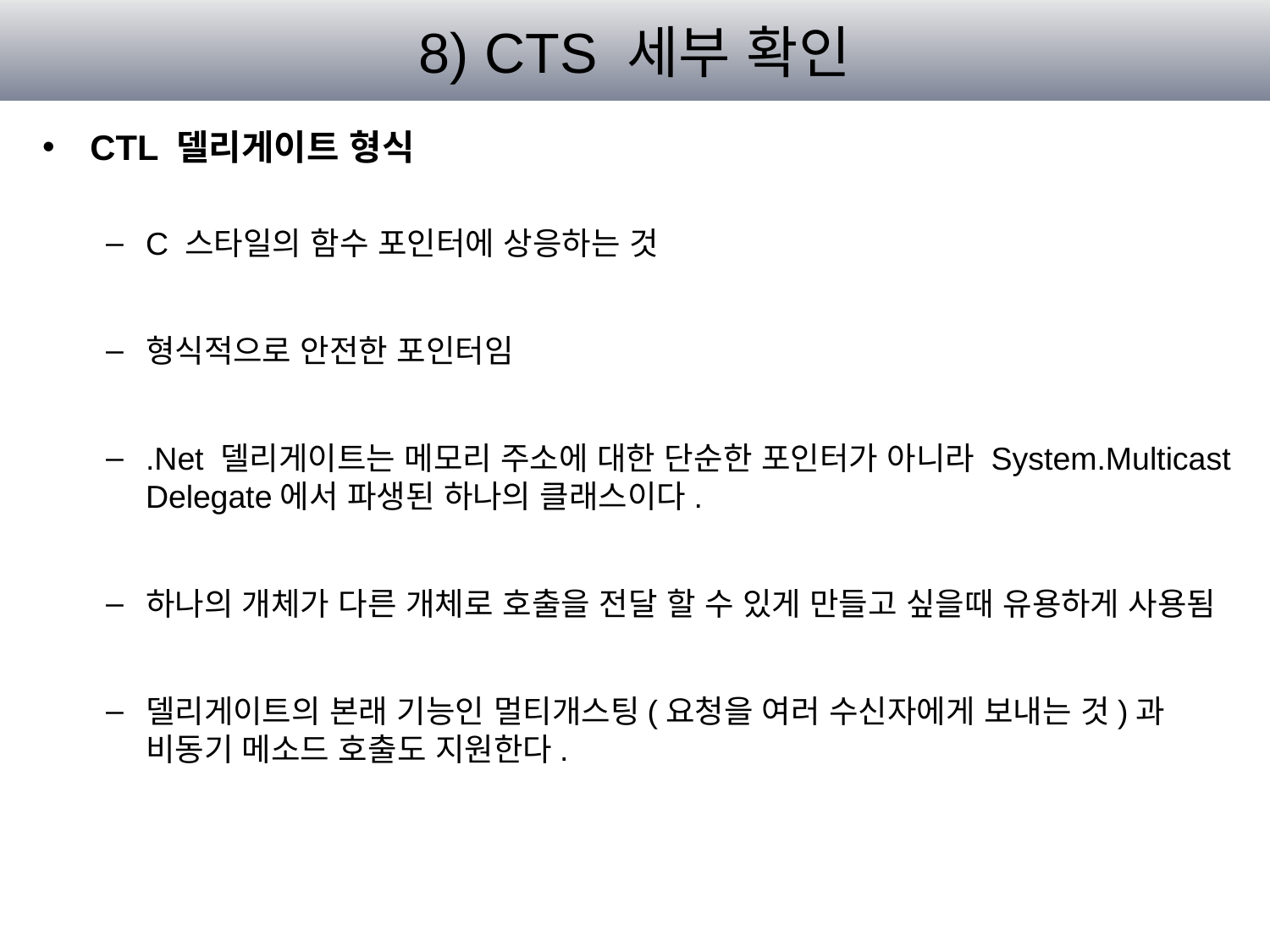

# 8) CTS 세부 확인
CTL 델리게이트 형식

C 스타일의 함수 포인터에 상응하는 것

형식적으로 안전한 포인터임

.Net 델리게이트는 메모리 주소에 대한 단순한 포인터가 아니라 System.Multicast Delegate에서 파생된 하나의 클래스이다.

하나의 개체가 다른 개체로 호출을 전달 할 수 있게 만들고 싶을때 유용하게 사용됨

델리게이트의 본래 기능인 멀티개스팅(요청을 여러 수신자에게 보내는 것)과 비동기 메소드 호출도 지원한다.